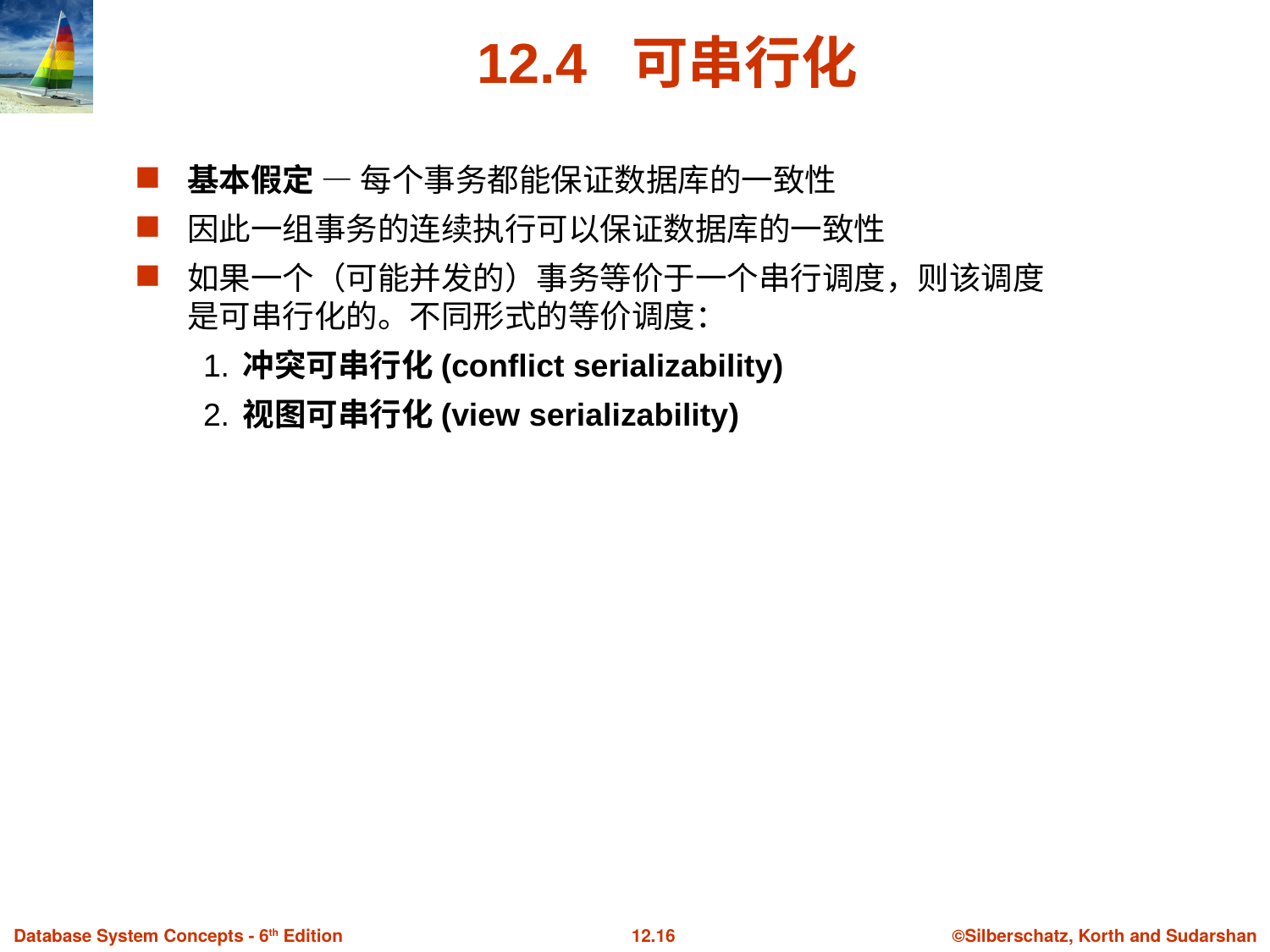

# 12.4  可串行化
基本假定 — 每个事务都能保证数据库的一致性
因此一组事务的连续执行可以保证数据库的一致性
如果一个（可能并发的）事务等价于一个串行调度，则该调度是可串行化的。不同形式的等价调度：
1.	冲突可串行化(conflict serializability)
2.	视图可串行化(view serializability)